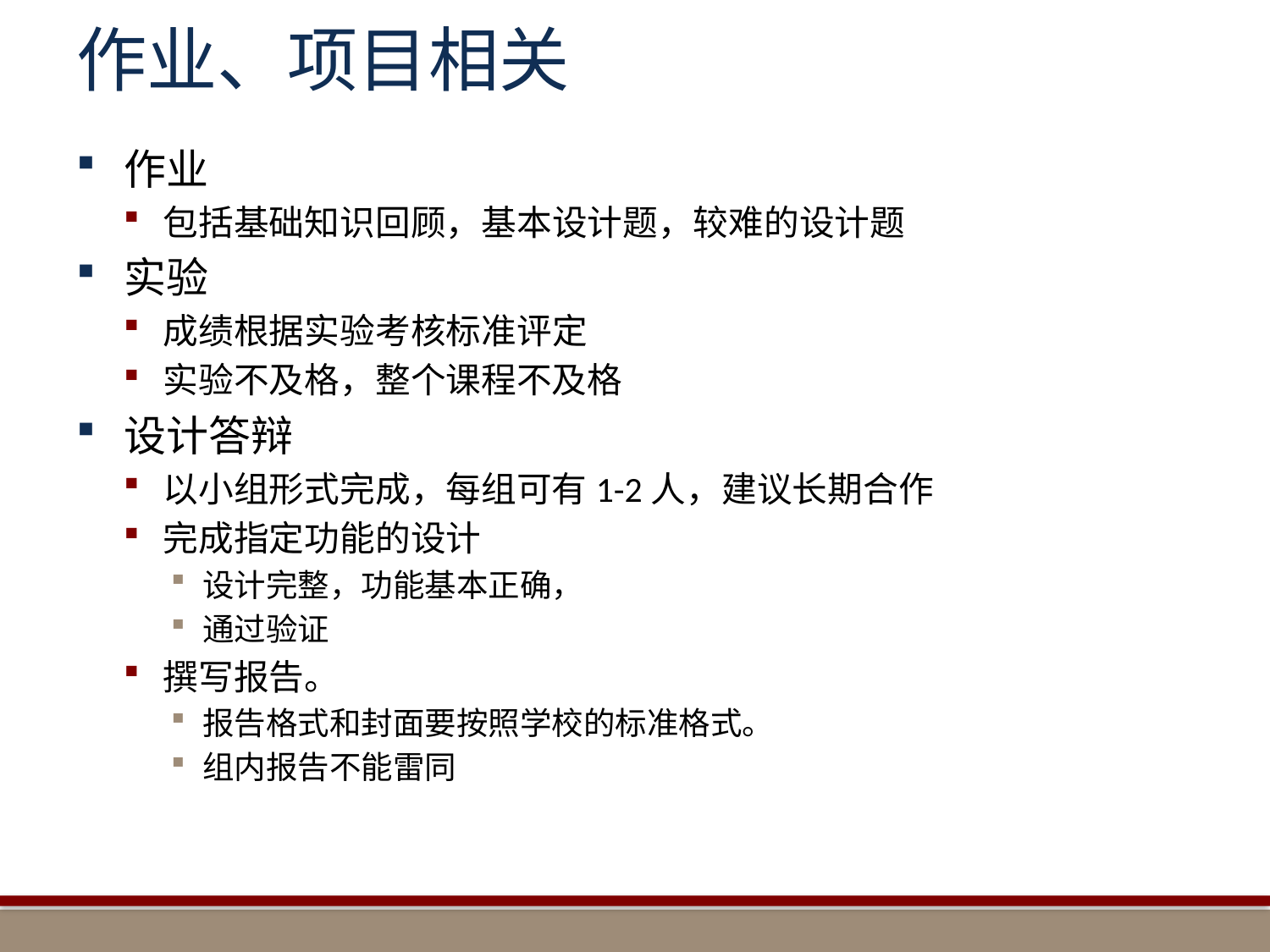

# 作业、项目相关
作业
包括基础知识回顾，基本设计题，较难的设计题
实验
成绩根据实验考核标准评定
实验不及格，整个课程不及格
设计答辩
以小组形式完成，每组可有1-2人，建议长期合作
完成指定功能的设计
设计完整，功能基本正确，
通过验证
撰写报告。
报告格式和封面要按照学校的标准格式。
组内报告不能雷同